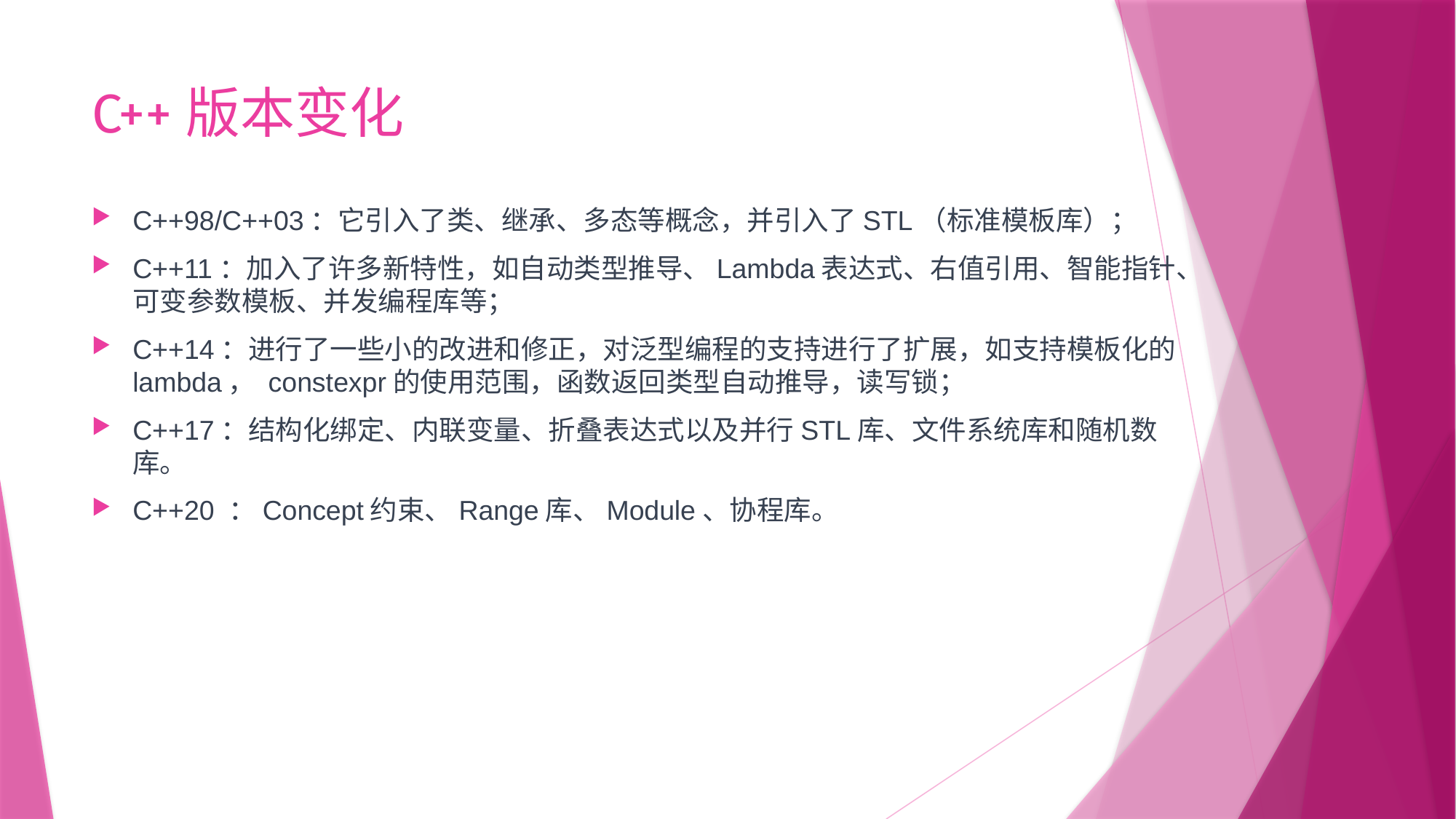

# C++版本变化
C++98/C++03：它引入了类、继承、多态等概念，并引入了STL（标准模板库）；
C++11：加入了许多新特性，如自动类型推导、Lambda表达式、右值引用、智能指针、可变参数模板、并发编程库等；
C++14：进行了一些小的改进和修正，对泛型编程的支持进行了扩展，如支持模板化的lambda， constexpr的使用范围，函数返回类型自动推导，读写锁；
C++17：结构化绑定、内联变量、折叠表达式以及并行STL库、文件系统库和随机数库。
C++20 ：Concept约束、Range库、Module、协程库。